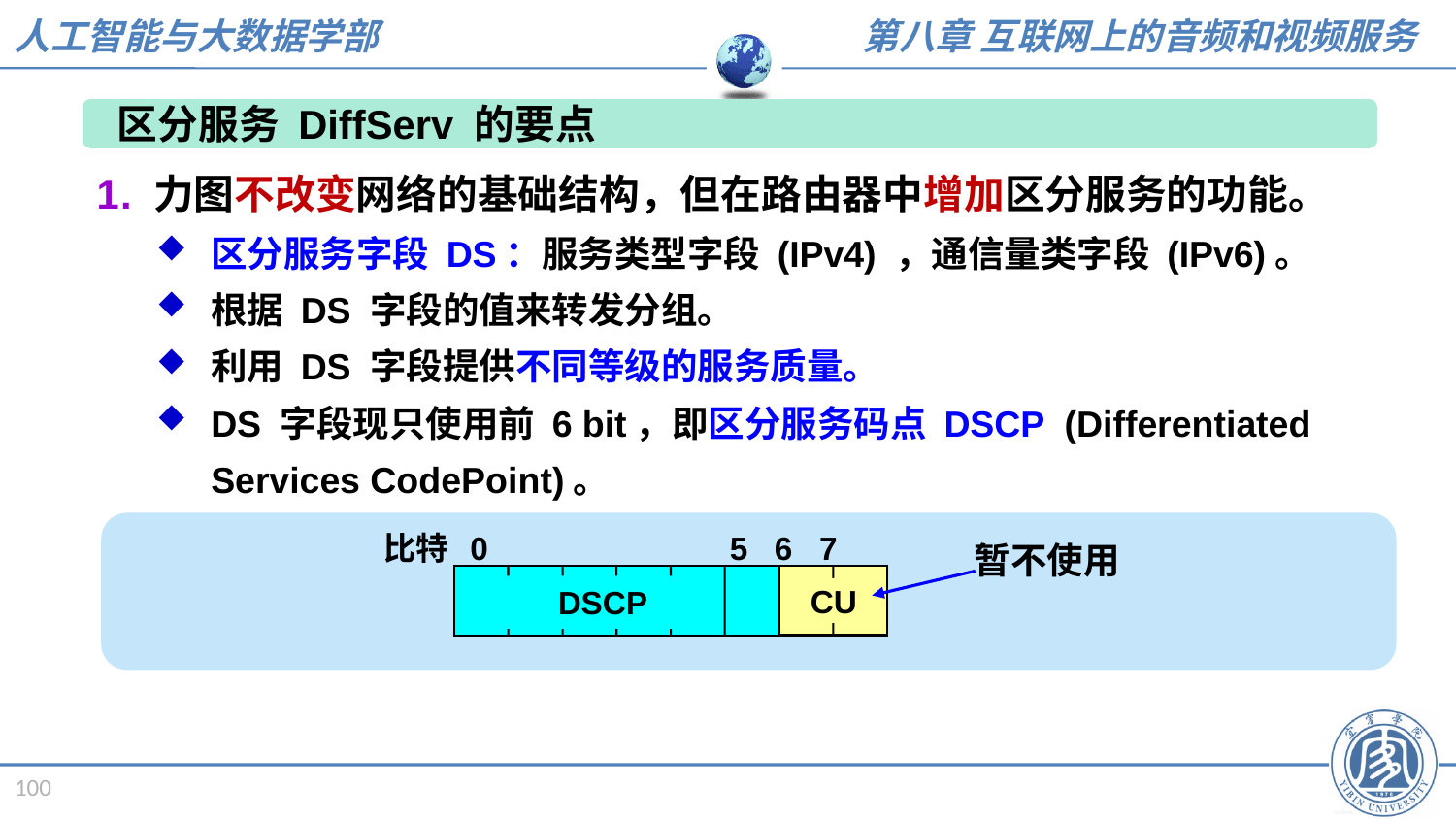

区分服务 DiffServ 的要点

力图不改变网络的基础结构，但在路由器中增加区分服务的功能。
区分服务字段 DS：服务类型字段 (IPv4) ，通信量类字段 (IPv6)。
根据 DS 字段的值来转发分组。
利用 DS 字段提供不同等级的服务质量。
DS 字段现只使用前 6 bit，即区分服务码点 DSCP  (Differentiated Services CodePoint)。

比特  0                           5   6   7
暂不使用

      DSCP
CU
100